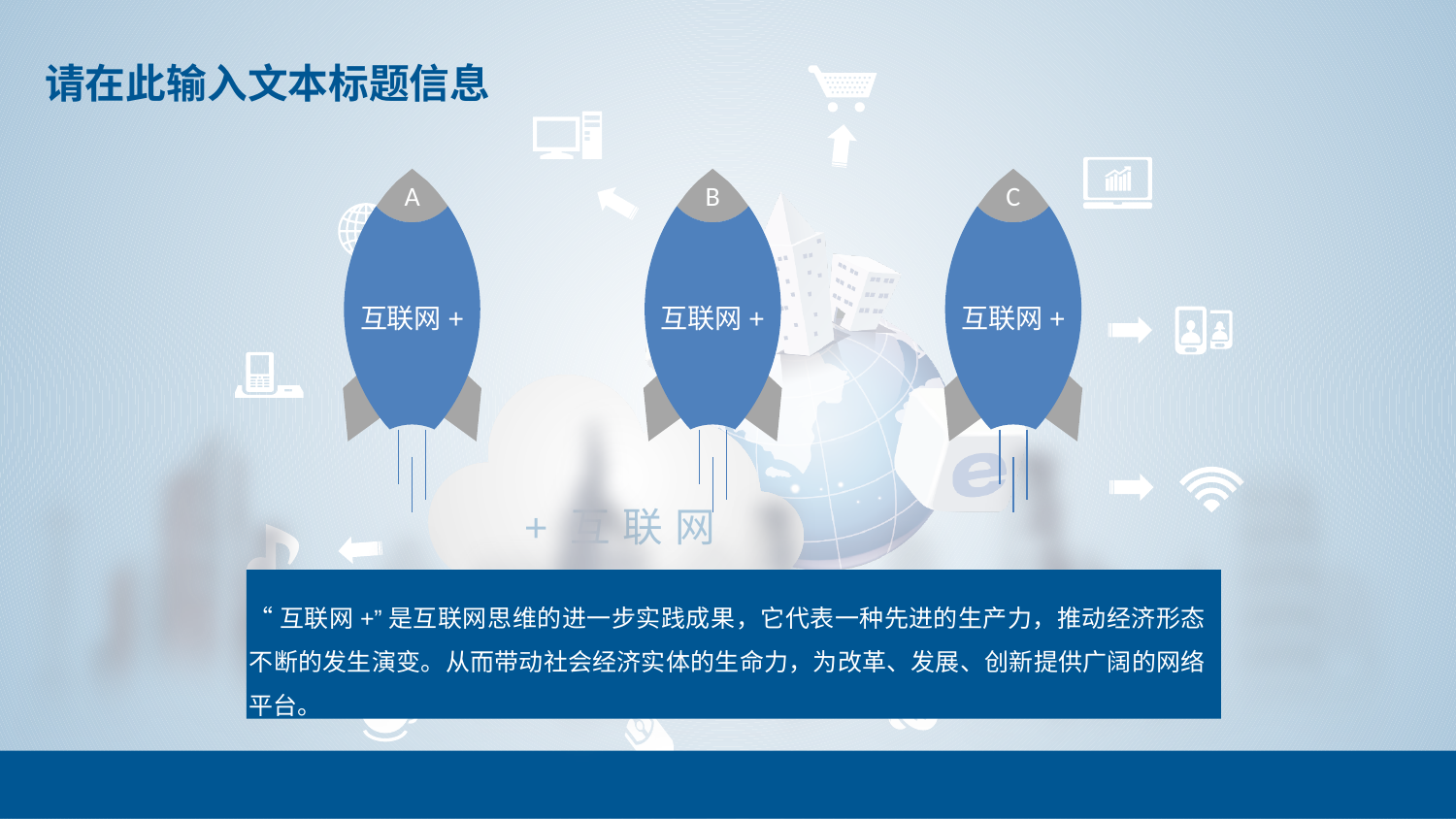

A
B
C
互联网+
互联网+
互联网+

“互联网+”是互联网思维的进一步实践成果，它代表一种先进的生产力，推动经济形态不断的发生演变。从而带动社会经济实体的生命力，为改革、发展、创新提供广阔的网络平台。